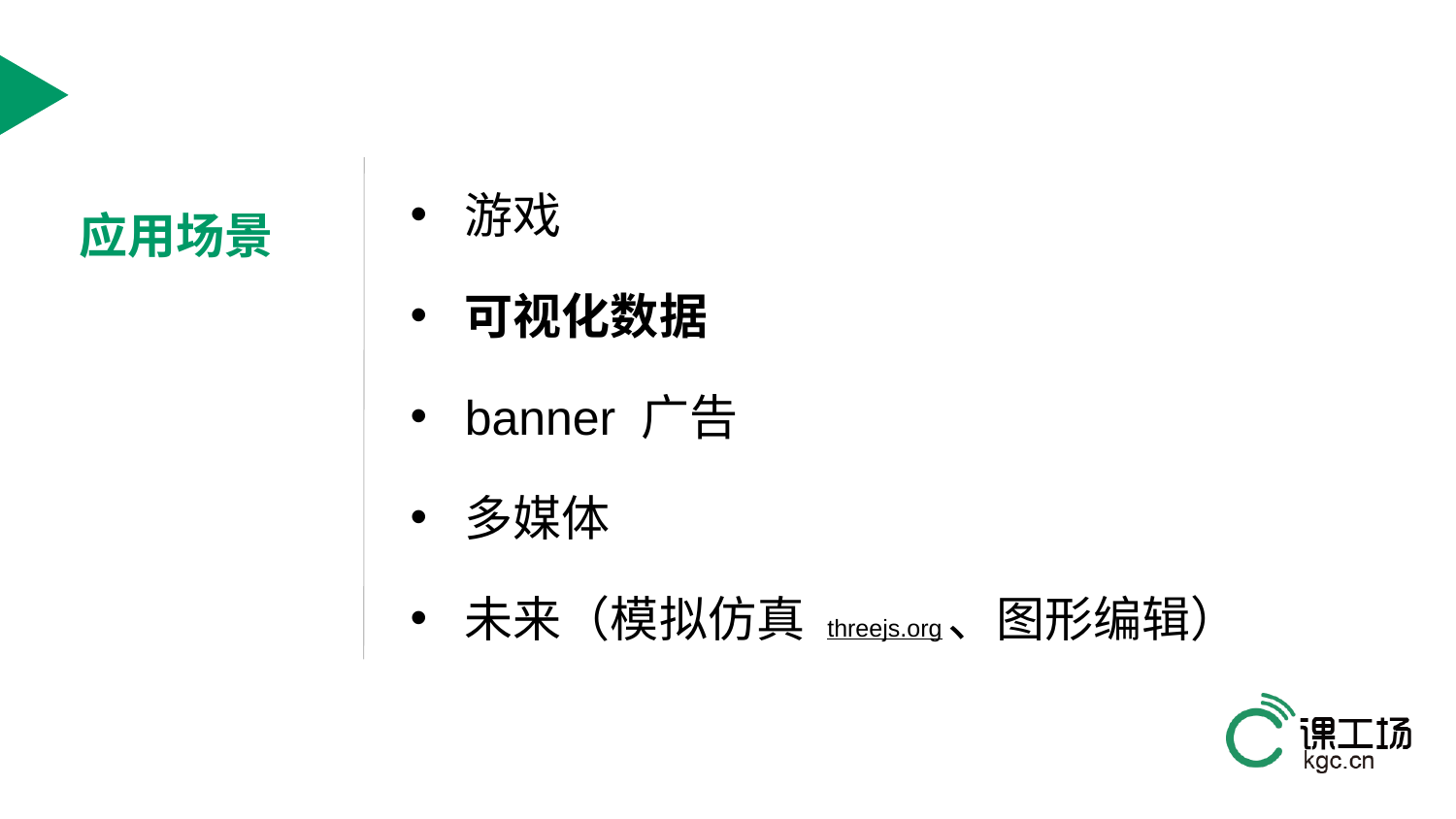

应用场景
游戏
可视化数据
banner 广告
多媒体
未来（模拟仿真 threejs.org、图形编辑）